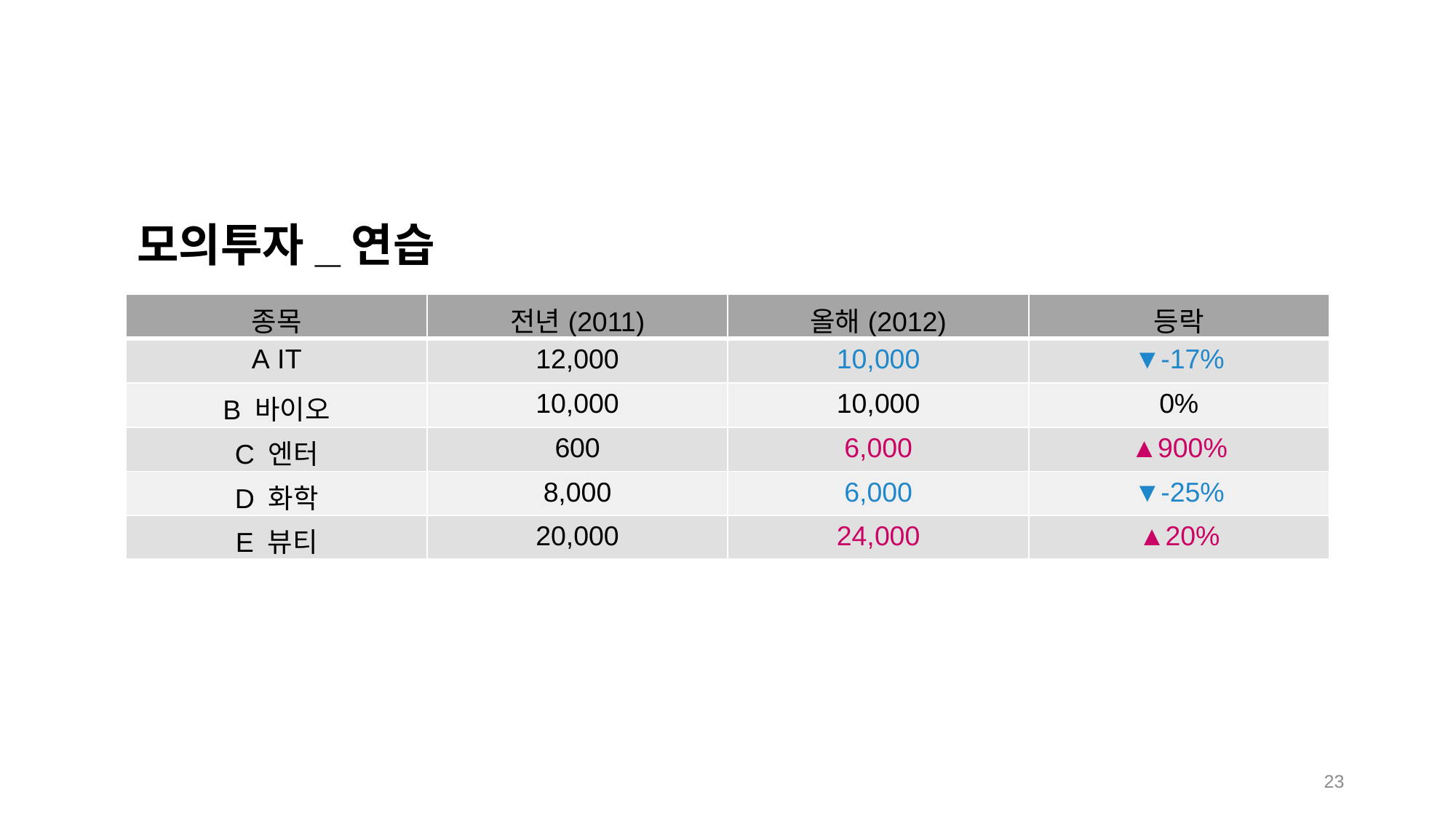

모의투자_연습
| 종목 | 전년(2011) | 올해(2012) | 등락 |
| --- | --- | --- | --- |
| A IT | 12,000 | 10,000 | ▼-17% |
| B 바이오 | 10,000 | 10,000 | 0% |
| C 엔터 | 600 | 6,000 | ▲900% |
| D 화학 | 8,000 | 6,000 | ▼-25% |
| E 뷰티 | 20,000 | 24,000 | ▲20% |
23